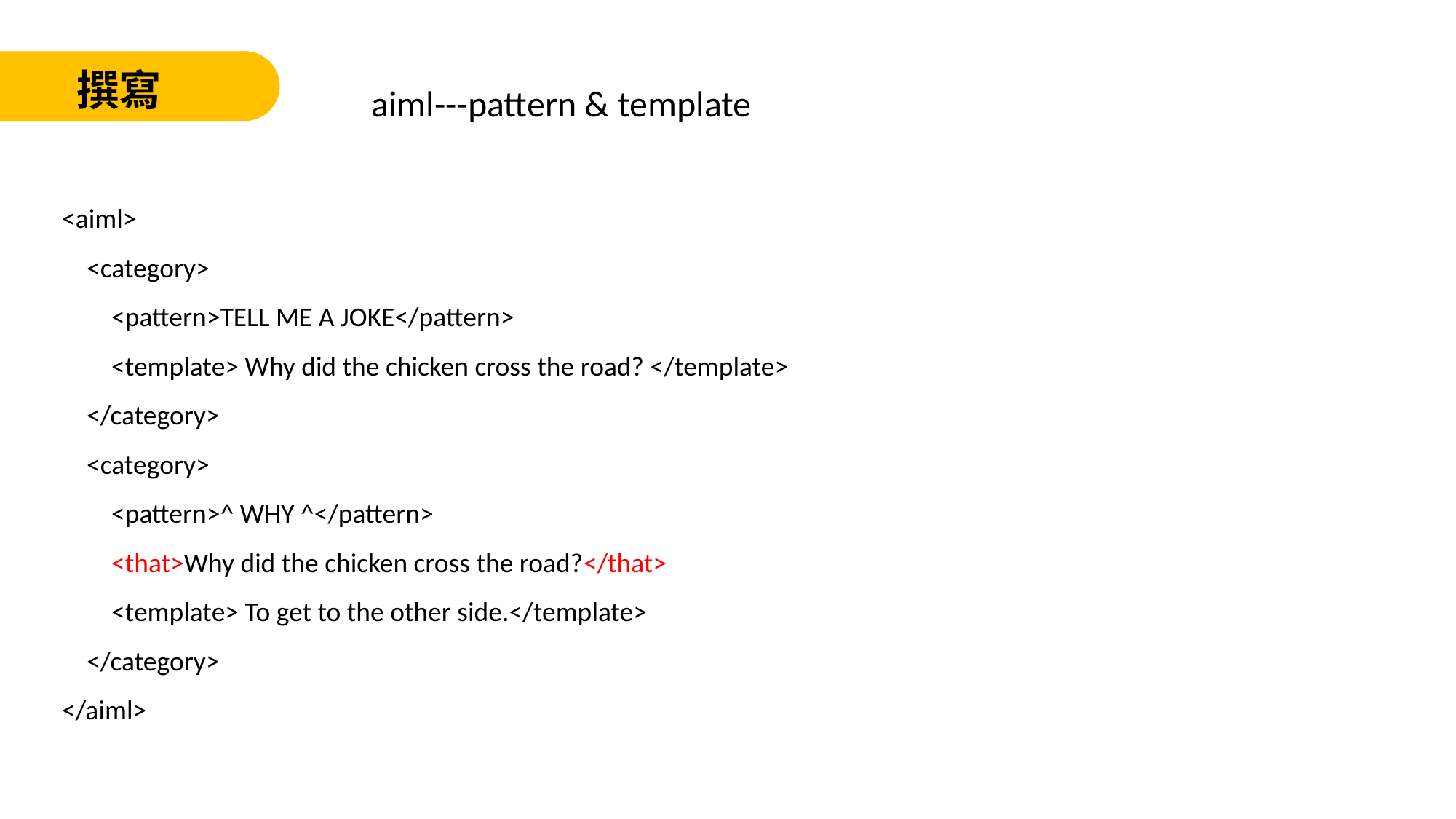

aiml---pattern & template
撰寫
<aiml>
    <category>
        <pattern>TELL ME A JOKE</pattern>
        <template> Why did the chicken cross the road? </template>
    </category>
    <category>
        <pattern>^ WHY ^</pattern>
        <that>Why did the chicken cross the road?</that>
        <template> To get to the other side.</template>
    </category>
</aiml>